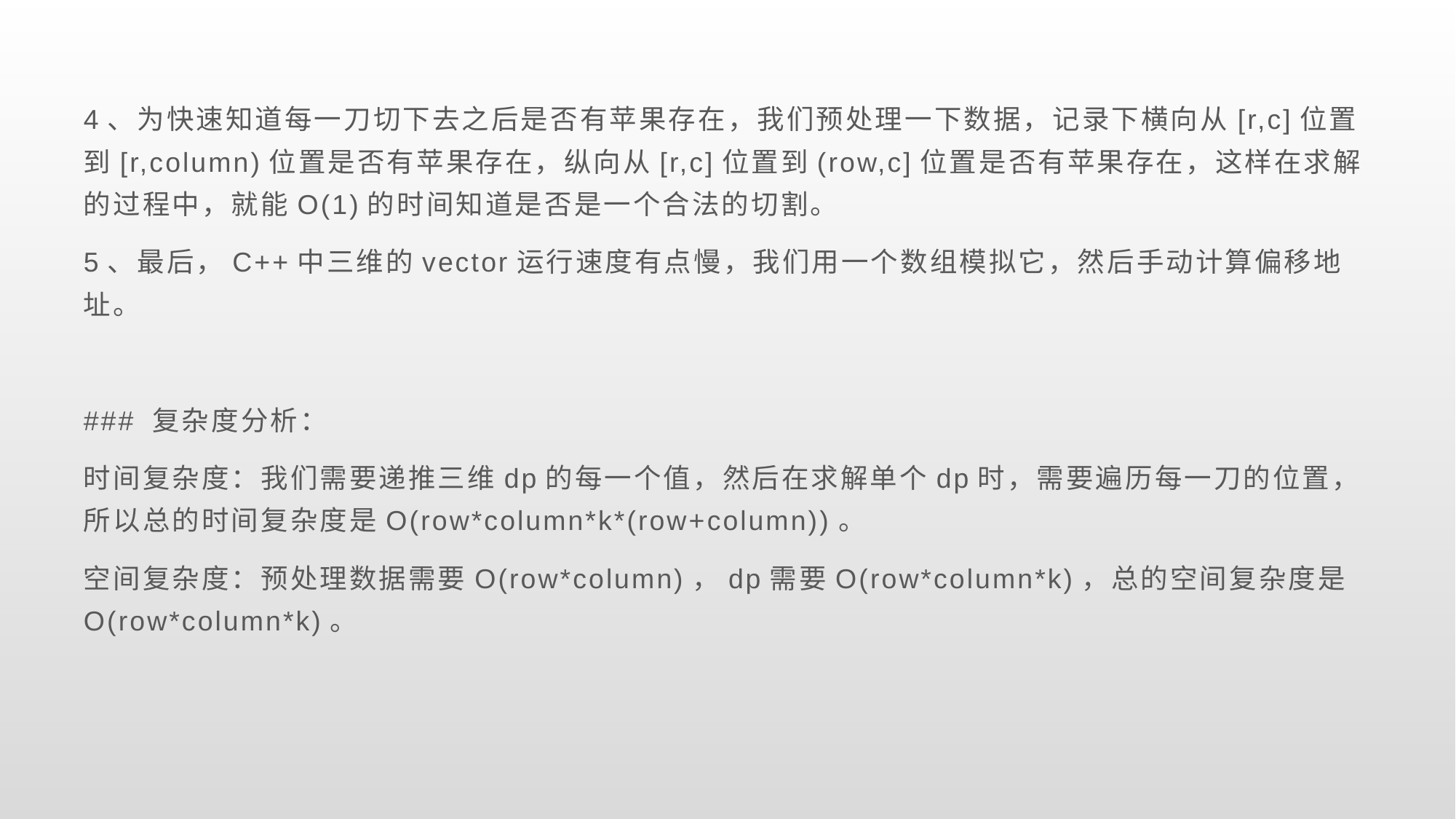

4、为快速知道每一刀切下去之后是否有苹果存在，我们预处理一下数据，记录下横向从[r,c]位置到[r,column)位置是否有苹果存在，纵向从[r,c]位置到(row,c]位置是否有苹果存在，这样在求解的过程中，就能O(1)的时间知道是否是一个合法的切割。
5、最后，C++中三维的vector运行速度有点慢，我们用一个数组模拟它，然后手动计算偏移地址。

### 复杂度分析：
时间复杂度：我们需要递推三维dp的每一个值，然后在求解单个dp时，需要遍历每一刀的位置，所以总的时间复杂度是O(row*column*k*(row+column))。
空间复杂度：预处理数据需要O(row*column)，dp需要O(row*column*k)，总的空间复杂度是O(row*column*k)。